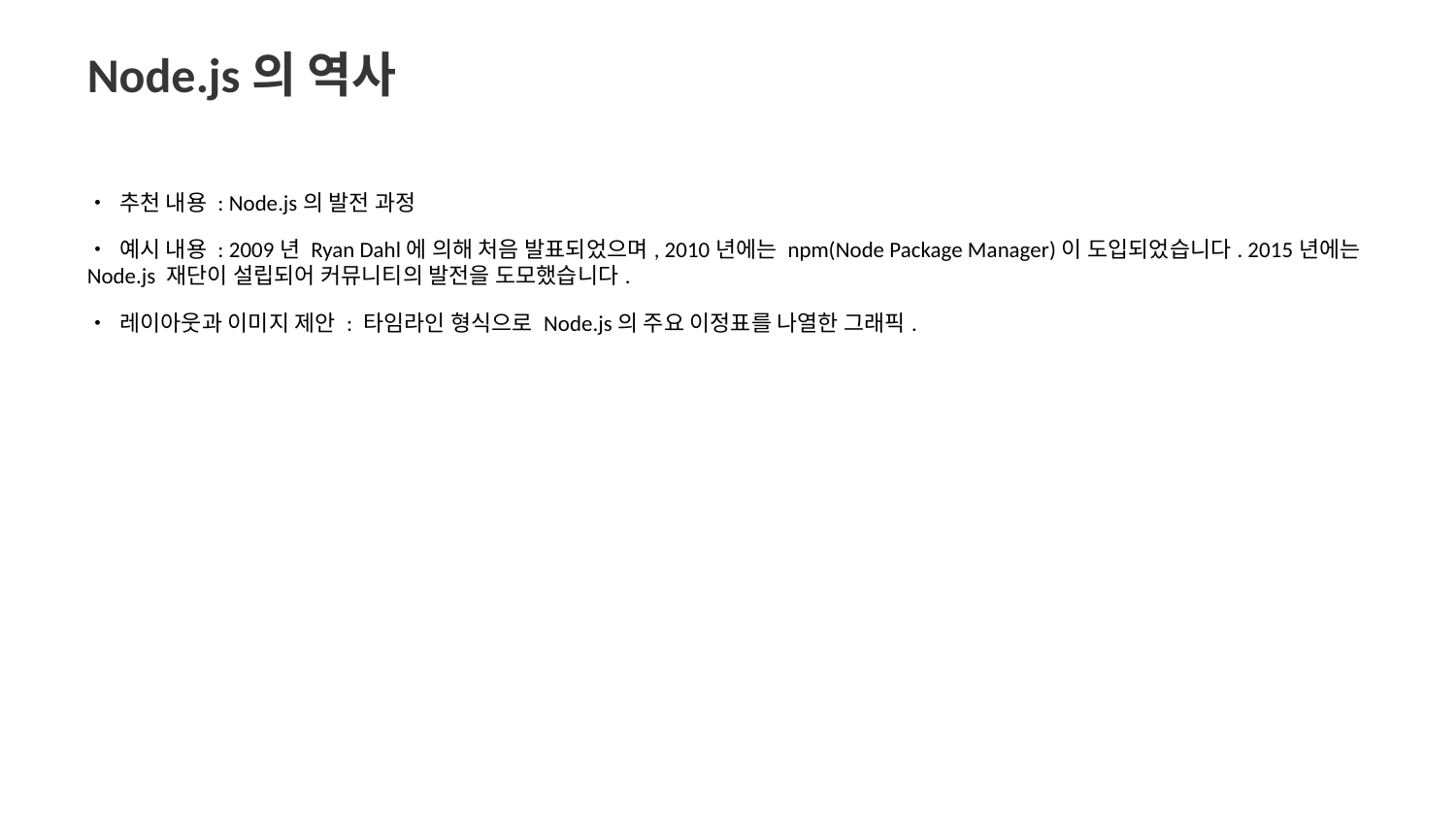

Node.js의 역사
• 추천 내용 : Node.js의 발전 과정
• 예시 내용 : 2009년 Ryan Dahl에 의해 처음 발표되었으며, 2010년에는 npm(Node Package Manager)이 도입되었습니다. 2015년에는 Node.js 재단이 설립되어 커뮤니티의 발전을 도모했습니다.
• 레이아웃과 이미지 제안 : 타임라인 형식으로 Node.js의 주요 이정표를 나열한 그래픽.